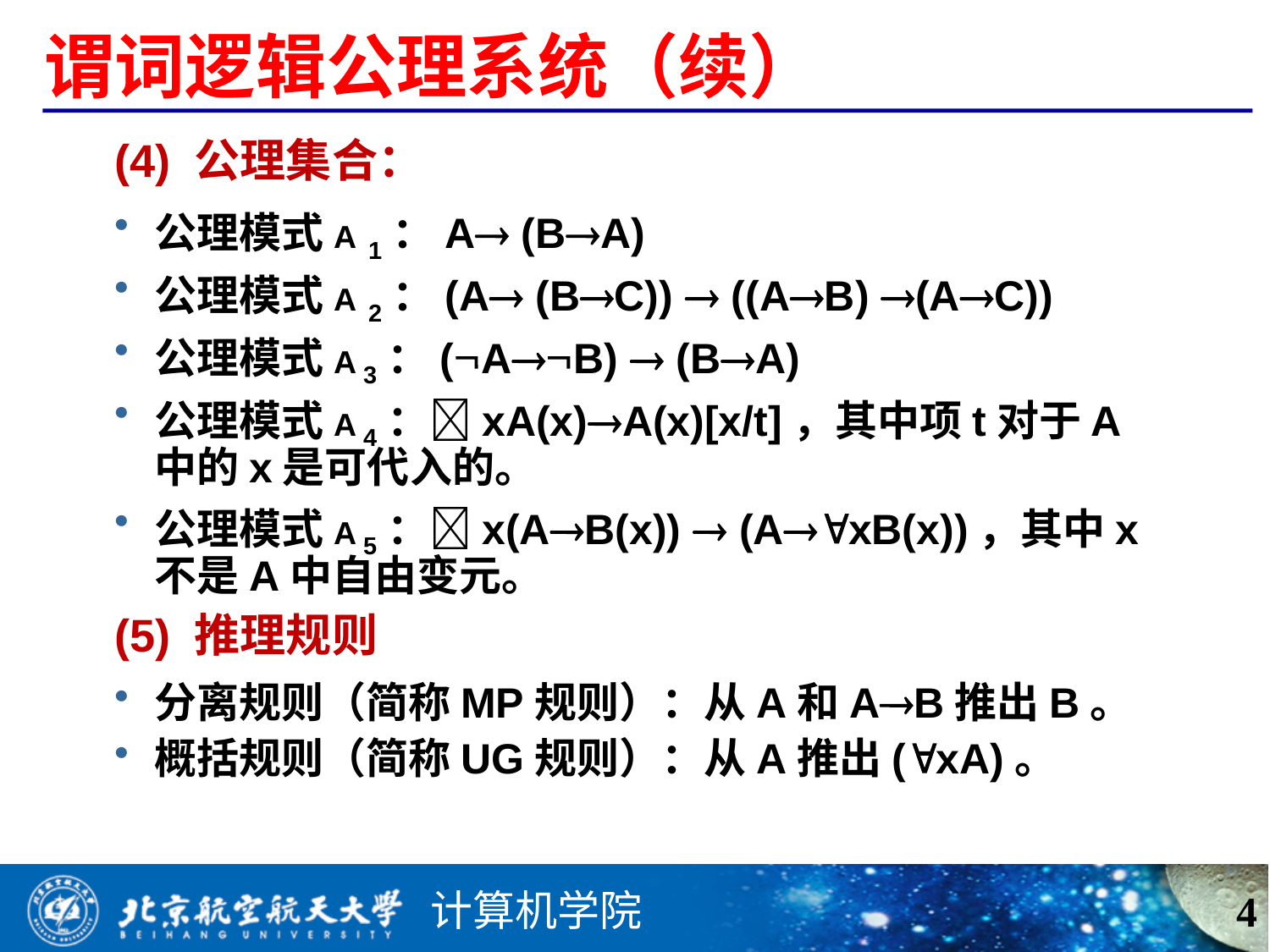

# 谓词逻辑公理系统（续）
     (4) 公理集合：
公理模式A 1：A→ (B→A)
公理模式A 2：(A→ (B→C)) → ((A→B) →(A→C))
公理模式A 3：(¬A→¬B) → (B→A)
公理模式A 4：∀xA(x)→A(x)[x/t]，其中项t对于A中的x是可代入的。
公理模式A 5：∀x(A→B(x)) → (A→∀xB(x))，其中x不是A中自由变元。
     (5) 推理规则
分离规则（简称MP规则）：从A和A→B推出B。
概括规则（简称UG规则）：从A推出(∀xA)。